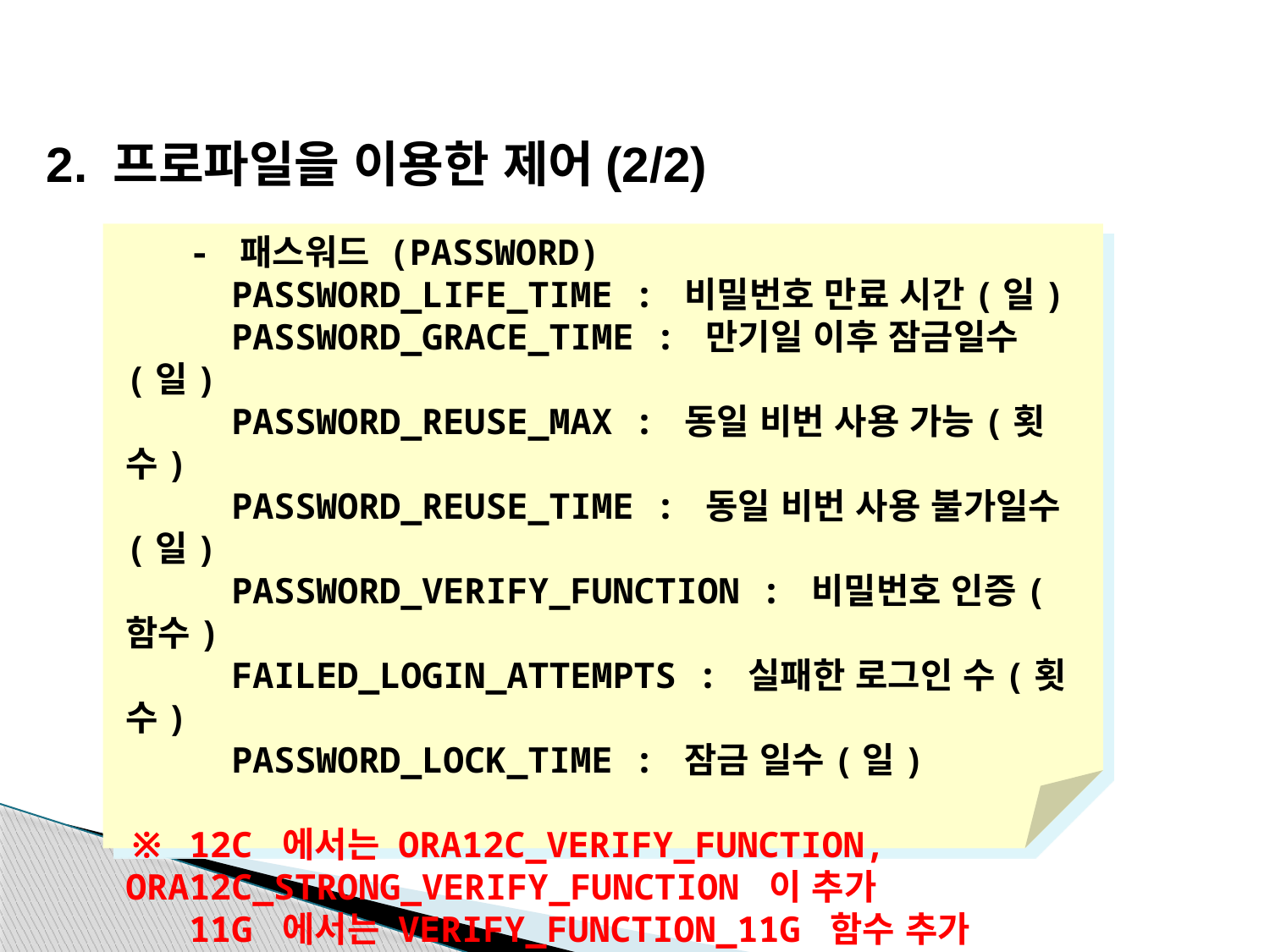

2. 프로파일을 이용한 제어(2/2)
   - 패스워드 (PASSWORD)
     PASSWORD_LIFE_TIME : 비밀번호 만료 시간(일)
     PASSWORD_GRACE_TIME : 만기일 이후 잠금일수(일)
     PASSWORD_REUSE_MAX : 동일 비번 사용 가능(횟수)
     PASSWORD_REUSE_TIME : 동일 비번 사용 불가일수(일)
     PASSWORD_VERIFY_FUNCTION : 비밀번호 인증(함수)
     FAILED_LOGIN_ATTEMPTS : 실패한 로그인 수(횟수)
     PASSWORD_LOCK_TIME : 잠금 일수(일)

※ 12C 에서는 ORA12C_VERIFY_FUNCTION, ORA12C_STRONG_VERIFY_FUNCTION 이 추가
   11G 에서는 VERIFY_FUNCTION_11G 함수 추가
   이전버전은 VERIFY_FUNCTION 함수
   {ORACLE_HOME}/rdbms/admin/utlpwdmg.sql